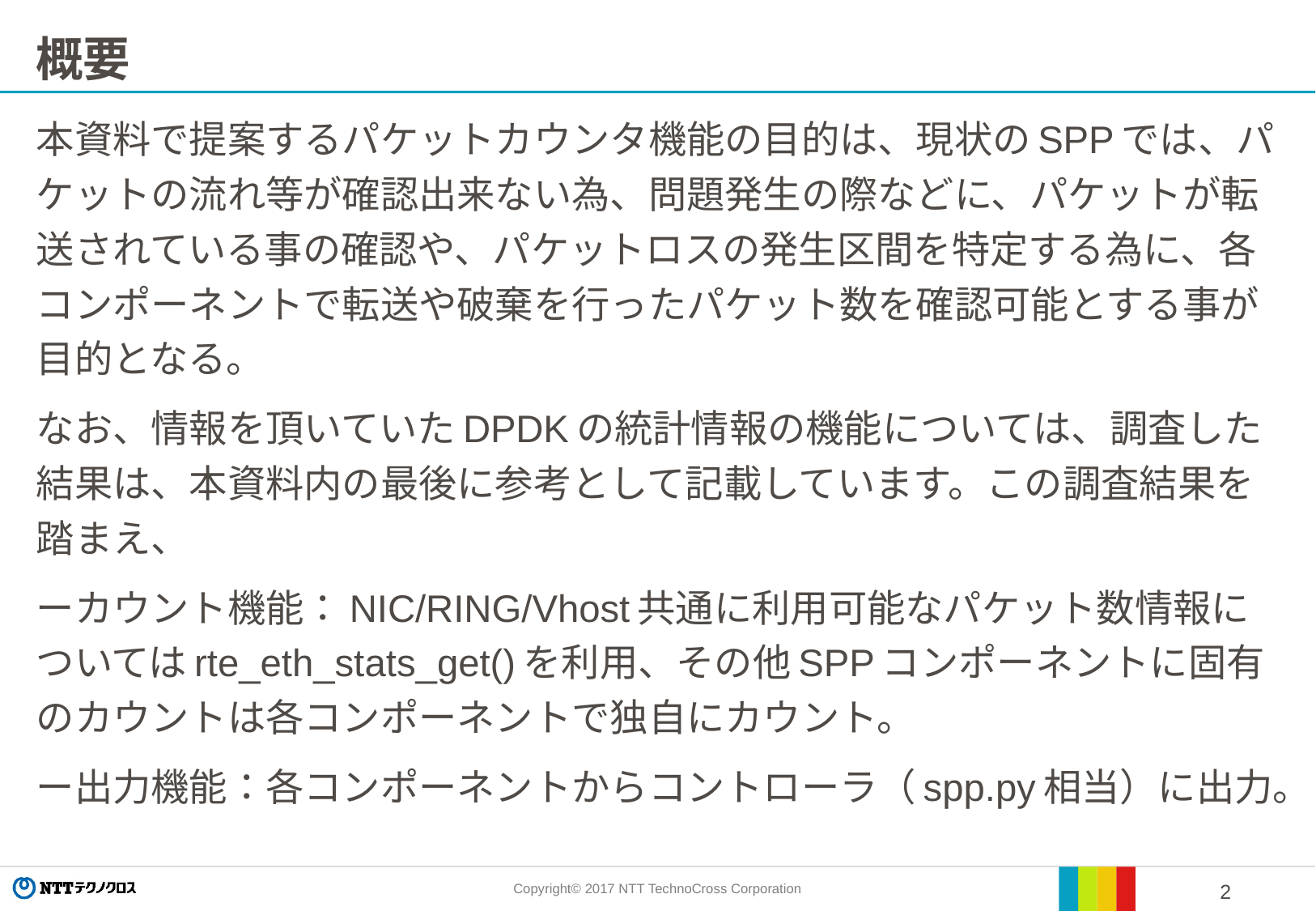

# 概要
本資料で提案するパケットカウンタ機能の目的は、現状のSPPでは、パケットの流れ等が確認出来ない為、問題発生の際などに、パケットが転送されている事の確認や、パケットロスの発生区間を特定する為に、各コンポーネントで転送や破棄を行ったパケット数を確認可能とする事が目的となる。
なお、情報を頂いていたDPDKの統計情報の機能については、調査した結果は、本資料内の最後に参考として記載しています。この調査結果を踏まえ、
ーカウント機能：NIC/RING/Vhost共通に利用可能なパケット数情報についてはrte_eth_stats_get()を利用、その他SPPコンポーネントに固有のカウントは各コンポーネントで独自にカウント。
ー出力機能：各コンポーネントからコントローラ（spp.py相当）に出力。